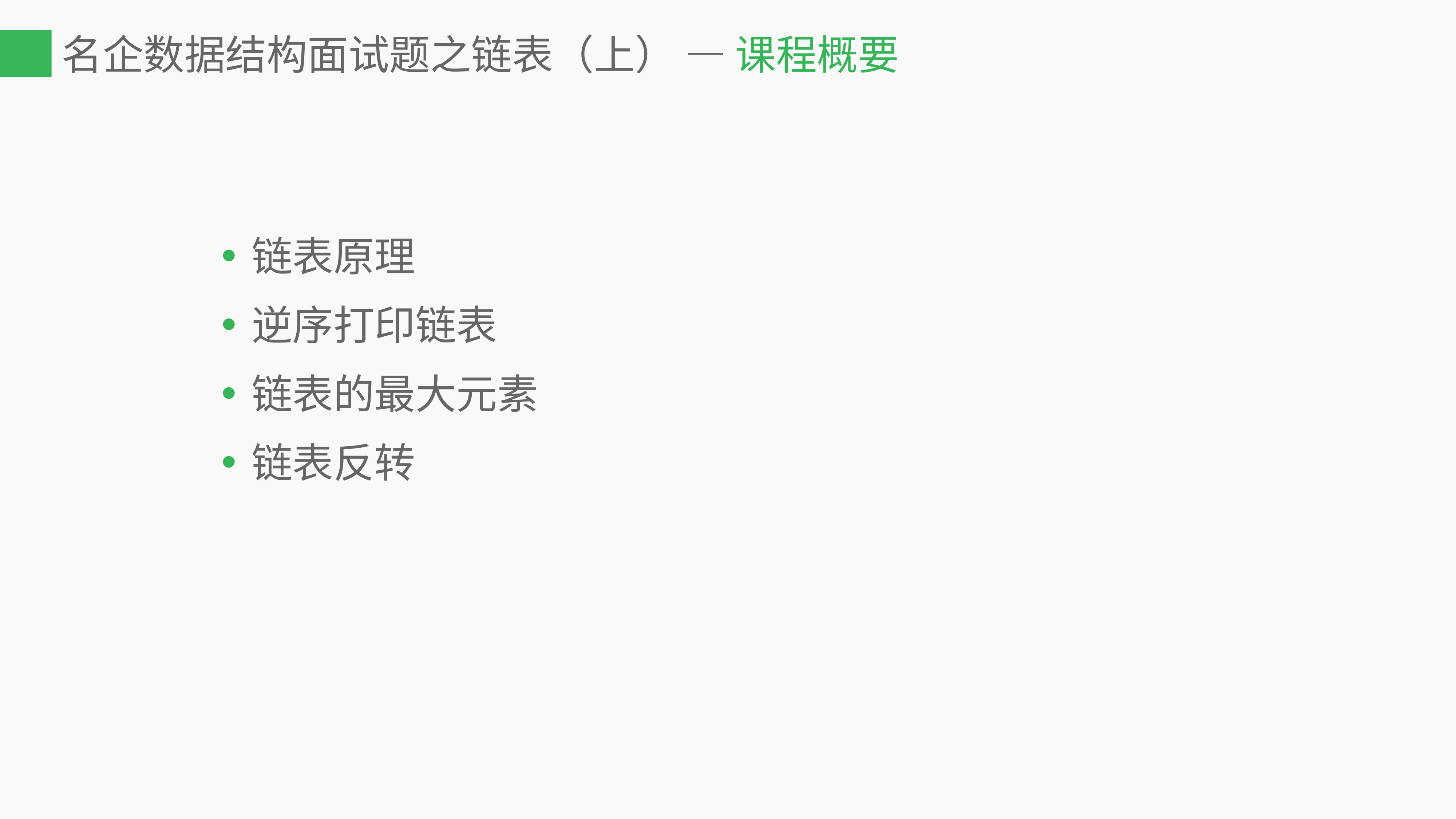

# 名企数据结构面试题之链表（上） — 课程概要
链表原理
逆序打印链表
链表的最大元素
链表反转